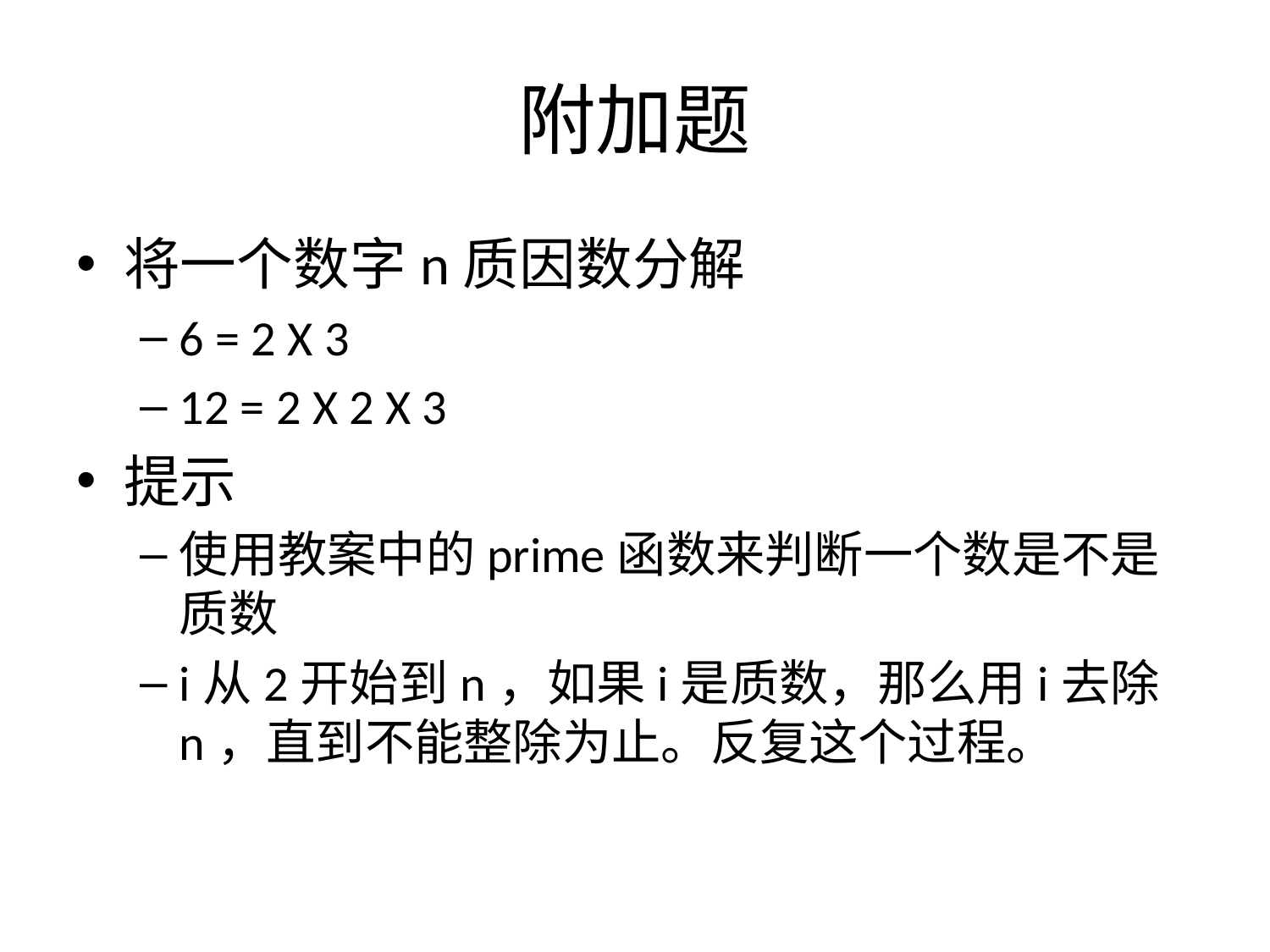

# 附加题
将一个数字n质因数分解
6 = 2 X 3
12 = 2 X 2 X 3
提示
使用教案中的prime函数来判断一个数是不是质数
i从2开始到n，如果i是质数，那么用i去除n，直到不能整除为止。反复这个过程。